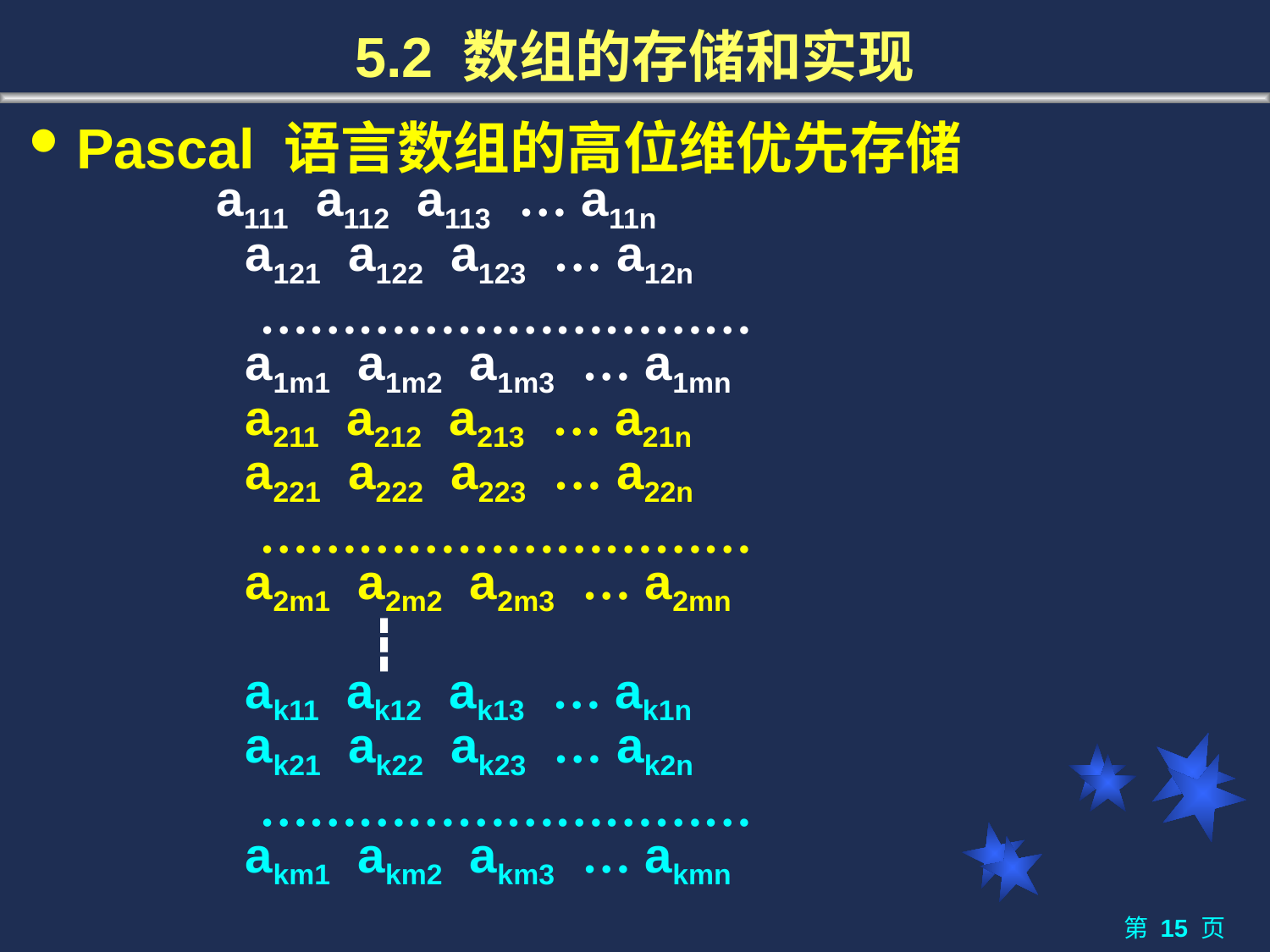

# 5.2 数组的存储和实现
Pascal 语言数组的高位维优先存储
         a111  a112  a113  … a11n
      a121  a122  a123  … a12n
       …………………………
      a1m1  a1m2  a1m3  … a1mn
      a211  a212  a213  … a21n
      a221  a222  a223  … a22n
       …………………………
      a2m1  a2m2  a2m3  … a2mn
               ┇
      ak11  ak12  ak13  … ak1n
      ak21  ak22  ak23  … ak2n
       …………………………
      akm1  akm2  akm3  … akmn
第 15 页